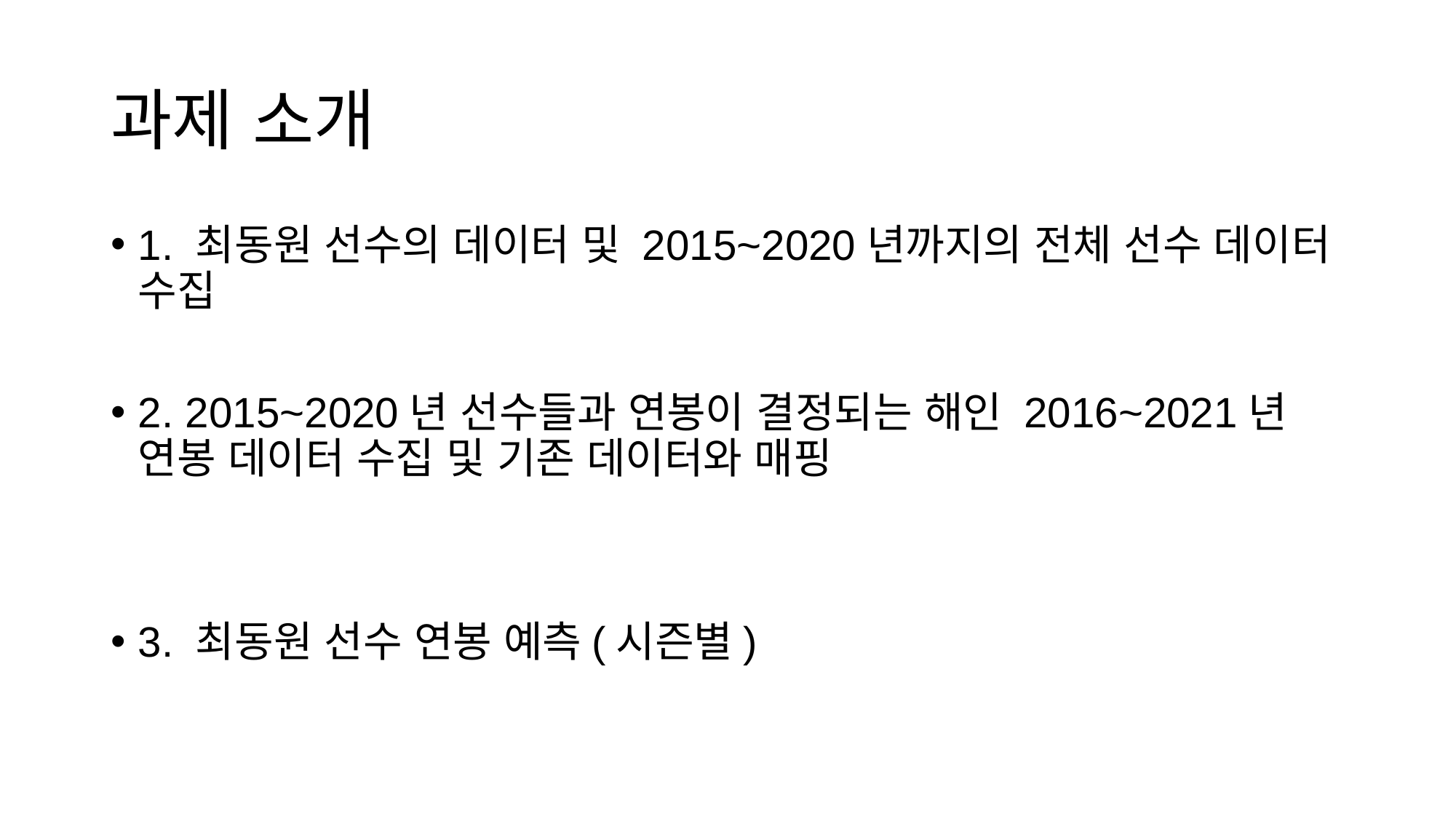

# 과제 소개
1. 최동원 선수의 데이터 및 2015~2020년까지의 전체 선수 데이터 수집

2. 2015~2020년 선수들과 연봉이 결정되는 해인 2016~2021년 연봉 데이터 수집 및 기존 데이터와 매핑

3. 최동원 선수 연봉 예측(시즌별)